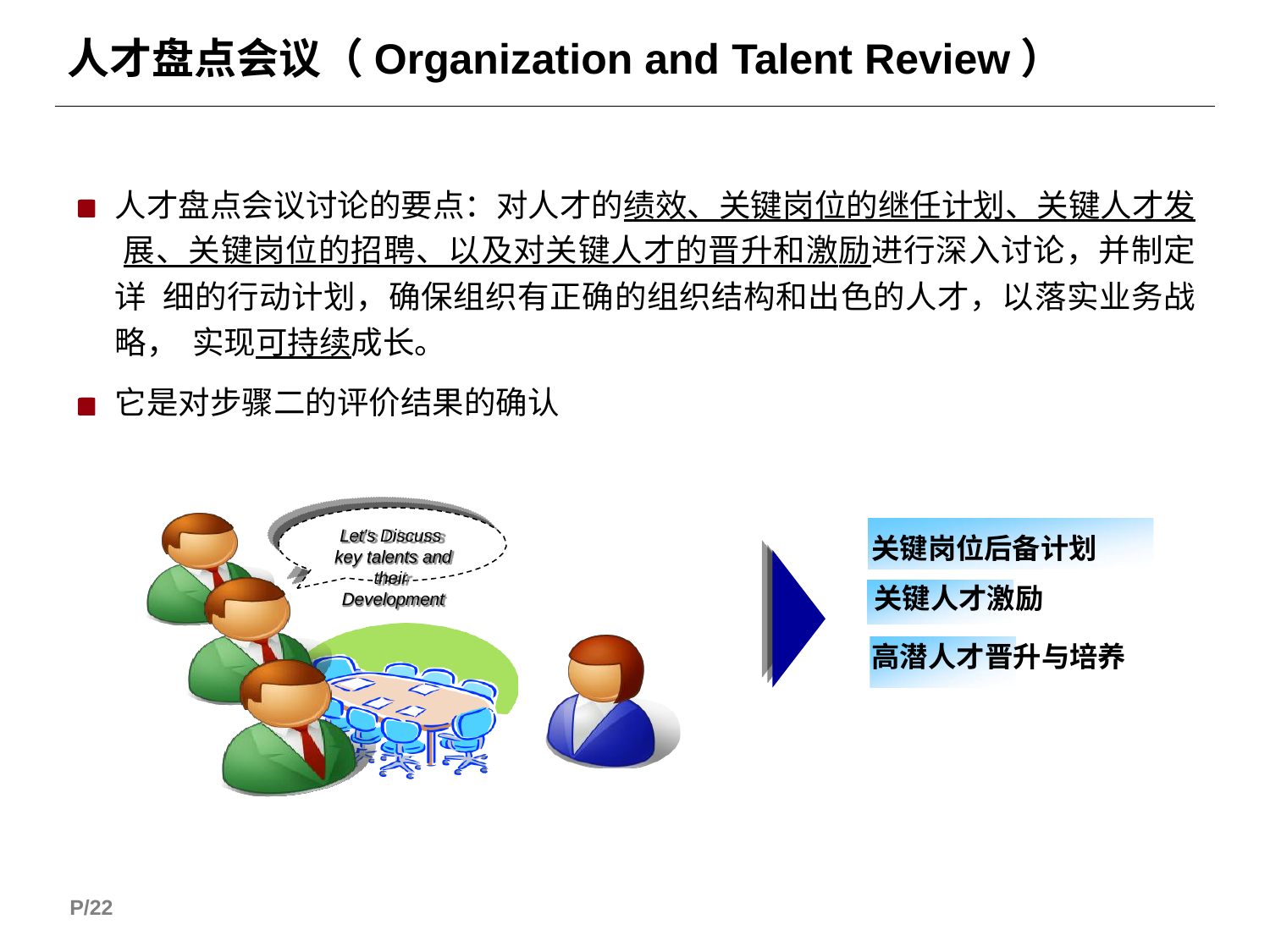

# 人才盘点会议（Organization and Talent Review）
人才盘点会议讨论的要点：对人才的绩效、关键岗位的继任计划、关键人才发  展、关键岗位的招聘、以及对关键人才的晋升和激励进行深入讨论，并制定详  细的行动计划，确保组织有正确的组织结构和出色的人才，以落实业务战略，  实现可持续成长。
它是对步骤二的评价结果的确认

关键岗位后备计划  关键人才激励

Let’s Discuss  key talents and  their   Development

高潜人才晋升与培养

P/22